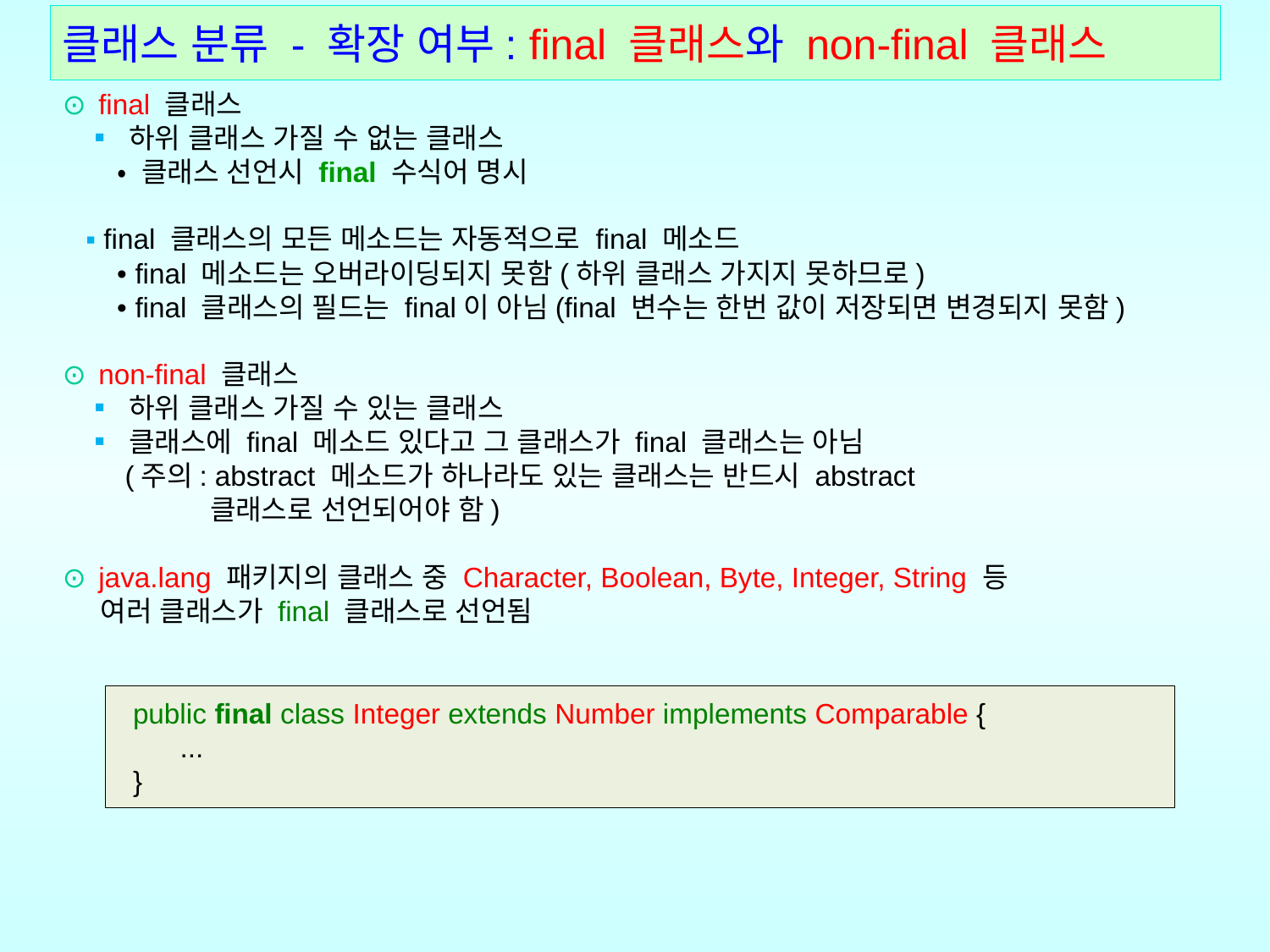

# 클래스 분류 - 확장 여부: final 클래스와 non-final 클래스
⊙ final 클래스
   ▪ 하위 클래스 가질 수 없는 클래스
       • 클래스 선언시 final 수식어 명시

   ▪ final 클래스의 모든 메소드는 자동적으로 final 메소드
       • final 메소드는 오버라이딩되지 못함(하위 클래스 가지지 못하므로)
       • final 클래스의 필드는 final이 아님(final 변수는 한번 값이 저장되면 변경되지 못함)

⊙ non-final 클래스
   ▪ 하위 클래스 가질 수 있는 클래스
   ▪ 클래스에 final 메소드 있다고 그 클래스가 final 클래스는 아님
        (주의: abstract 메소드가 하나라도 있는 클래스는 반드시 abstract
                  클래스로 선언되어야 함)

⊙ java.lang 패키지의 클래스 중 Character, Boolean, Byte, Integer, String 등
    여러 클래스가 final 클래스로 선언됨

  public final class Integer extends Number implements Comparable {
        ...
  }